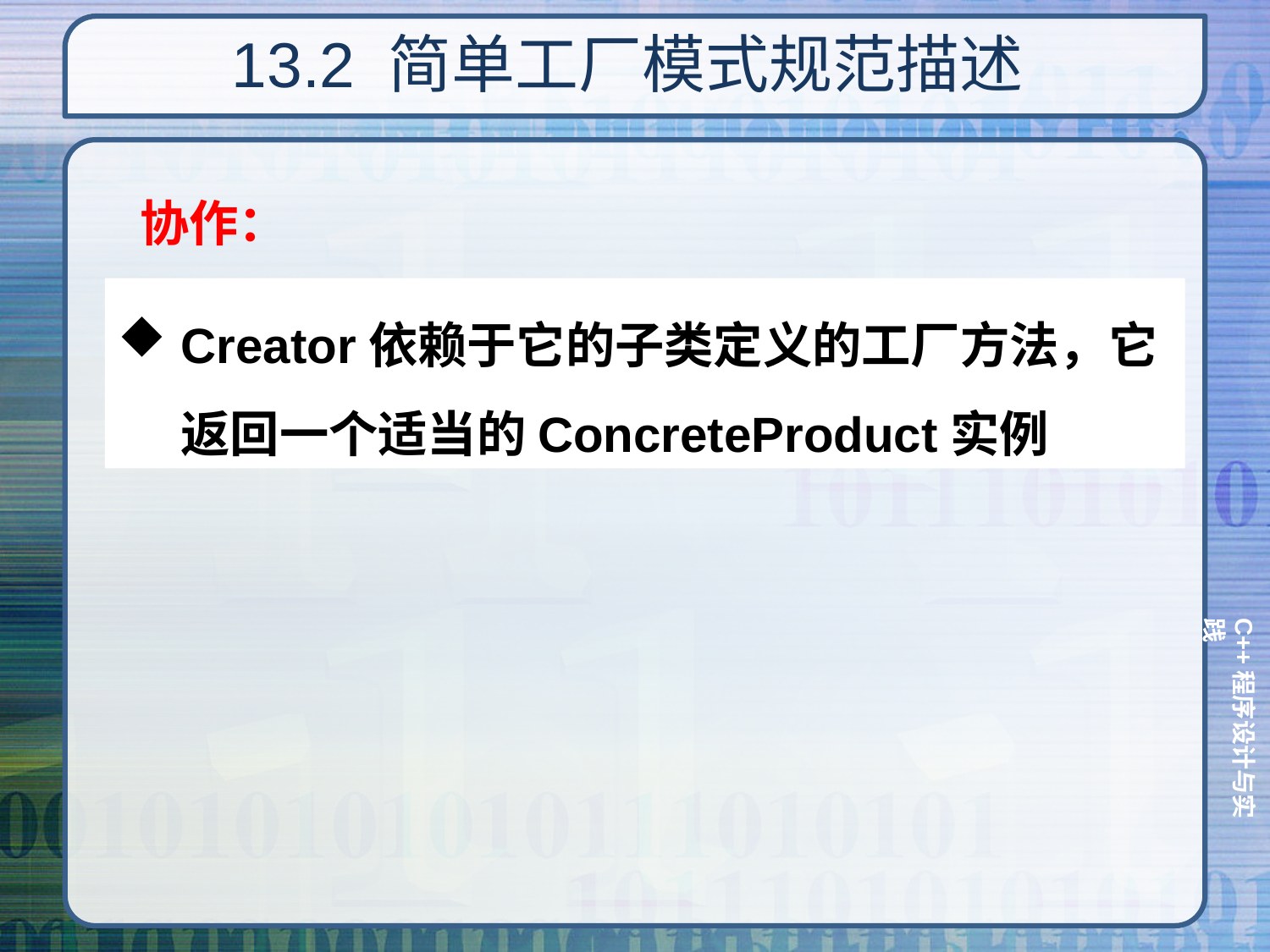

# 13.2 简单工厂模式规范描述
协作：

Creator依赖于它的子类定义的工厂方法，它返回一个适当的ConcreteProduct实例